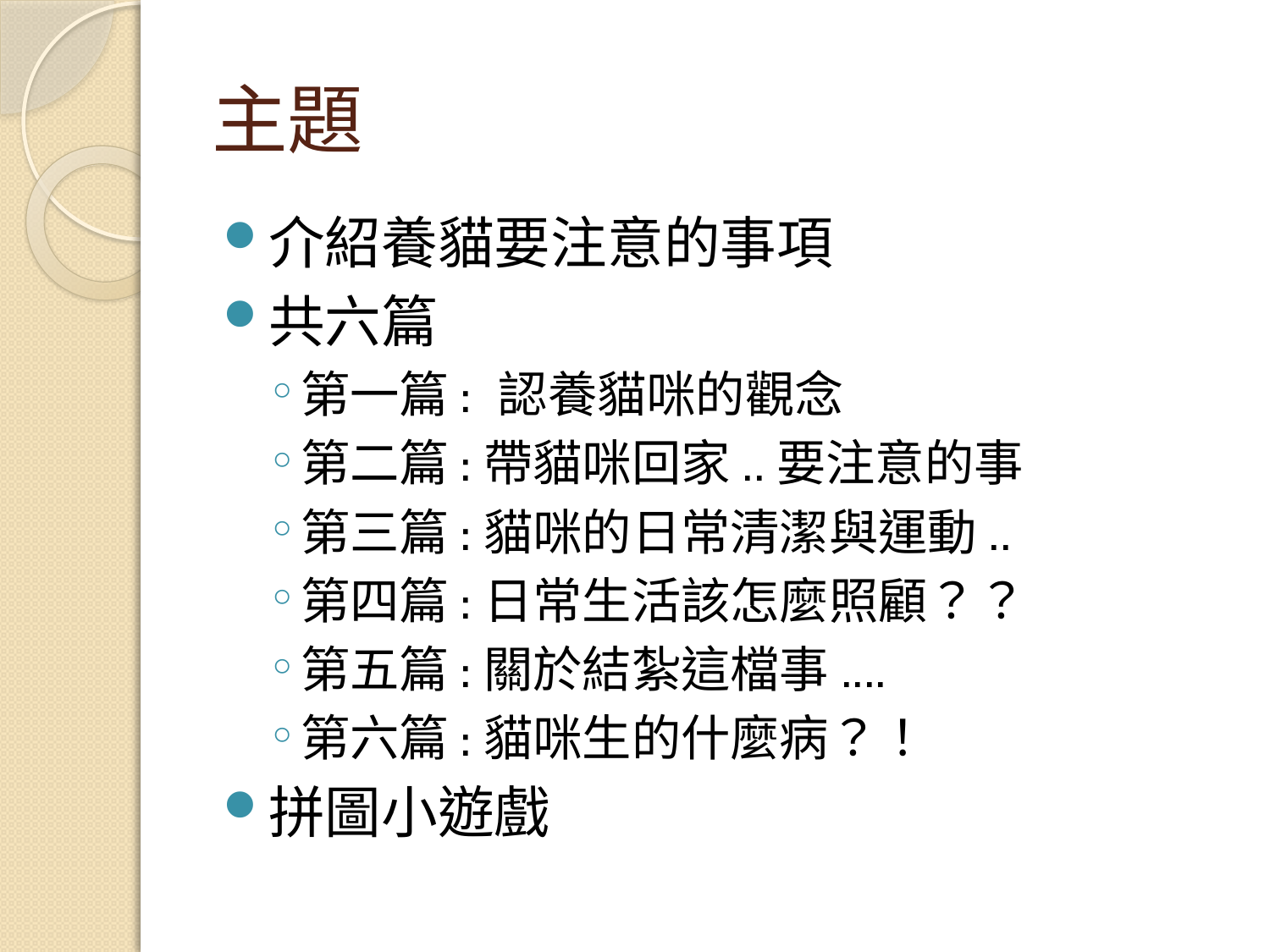

# 主題
介紹養貓要注意的事項
共六篇
第一篇: 認養貓咪的觀念
第二篇:帶貓咪回家..要注意的事
第三篇:貓咪的日常清潔與運動..
第四篇:日常生活該怎麼照顧？？
第五篇:關於結紮這檔事....
第六篇:貓咪生的什麼病？！
拼圖小遊戲